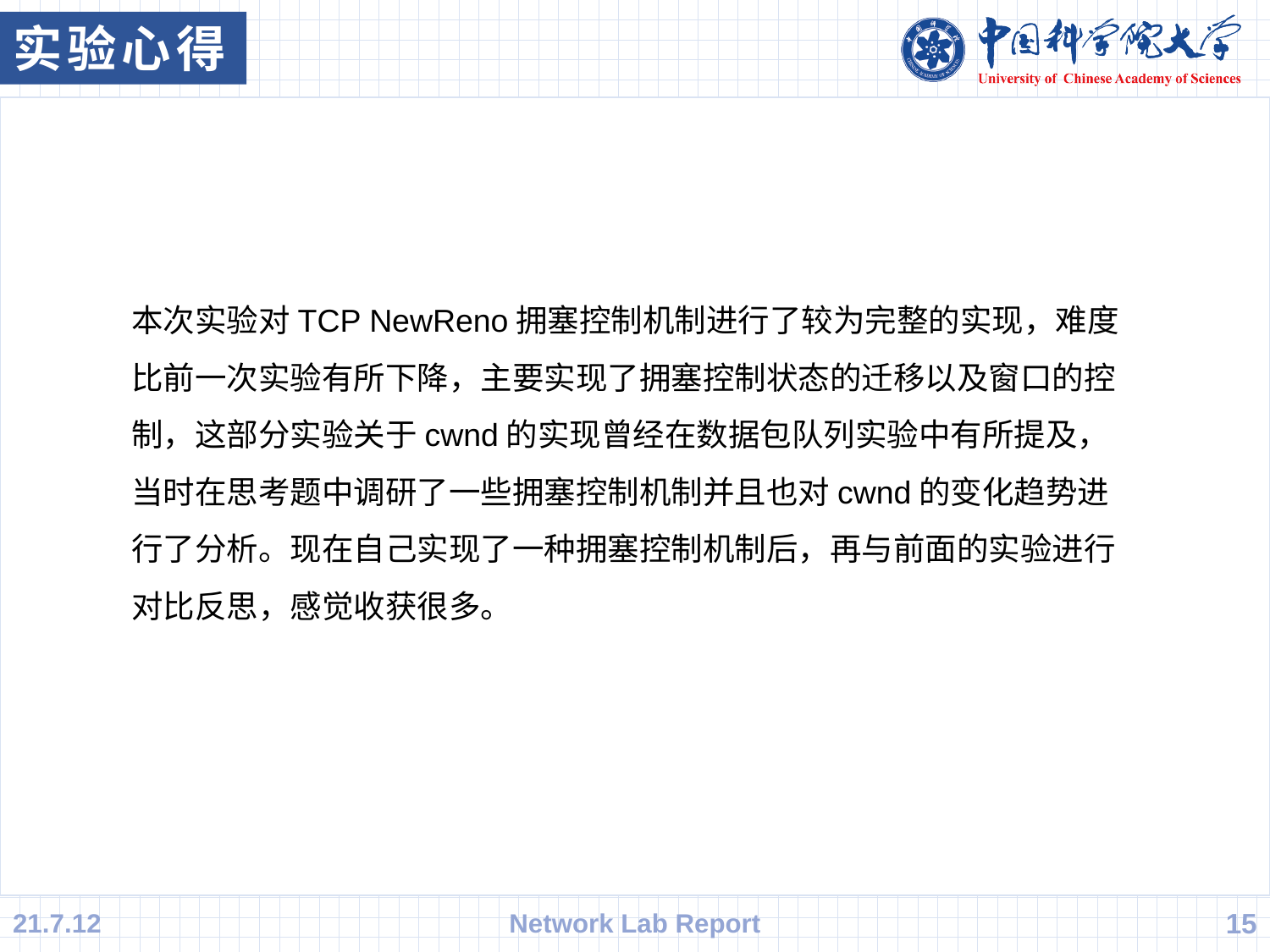

实验心得
本次实验对TCP NewReno拥塞控制机制进行了较为完整的实现，难度比前一次实验有所下降，主要实现了拥塞控制状态的迁移以及窗口的控制，这部分实验关于cwnd的实现曾经在数据包队列实验中有所提及，当时在思考题中调研了一些拥塞控制机制并且也对cwnd的变化趋势进行了分析。现在自己实现了一种拥塞控制机制后，再与前面的实验进行对比反思，感觉收获很多。
21.7.12
Network Lab Report
15